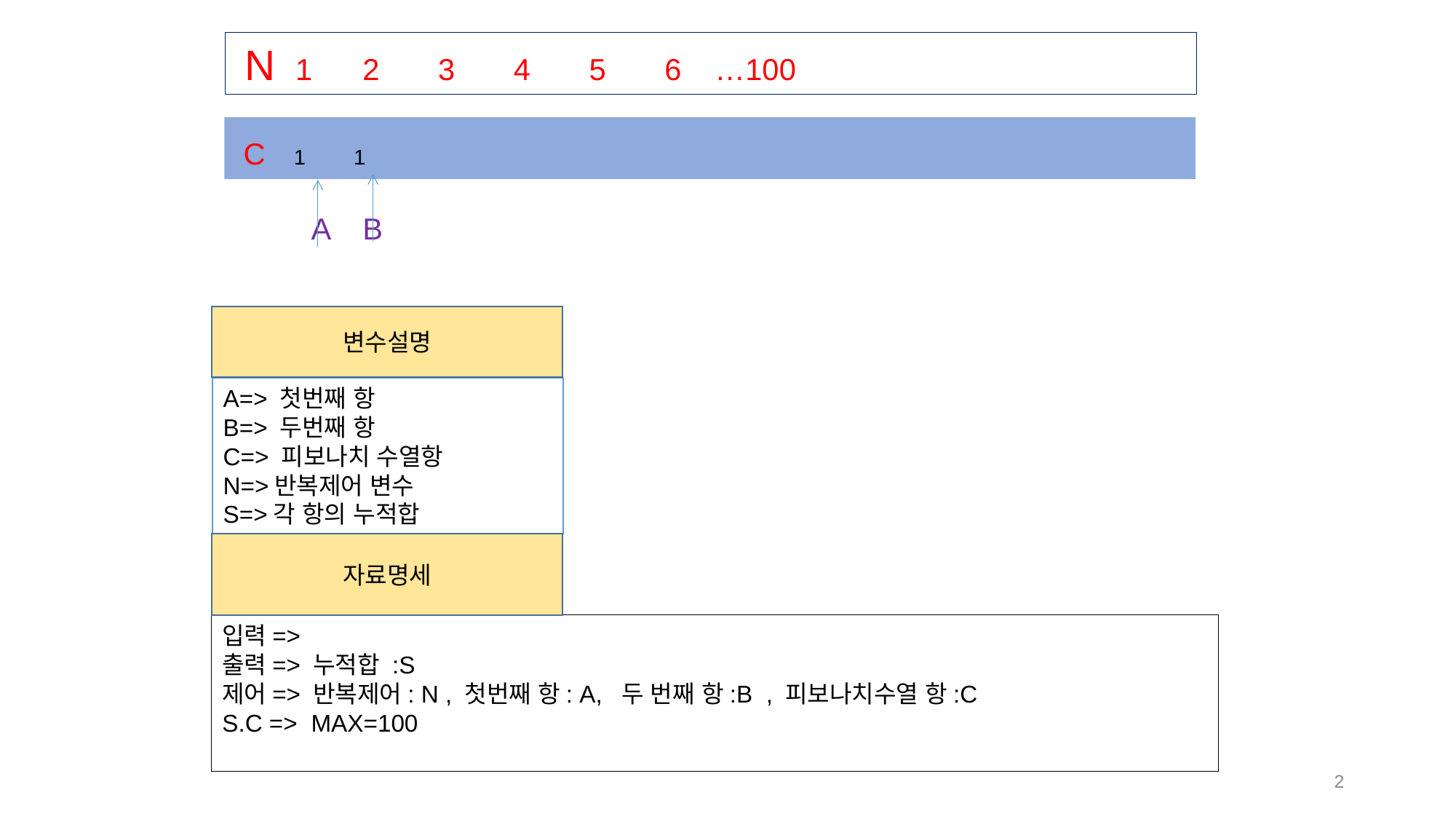

N  1      2       3       4       5       6    …100
 C   1        1
 B
 A
변수설명
자료명세
입력=>
출력=> 누적합 :S
제어=> 반복제어: N , 첫번째 항: A,  두 번째 항:B  , 피보나치수열 항:C
S.C =>  MAX=100

A=> 첫번째 항
B=> 두번째 항
C=> 피보나치 수열항
N=>반복제어 변수
S=>각 항의 누적합
2